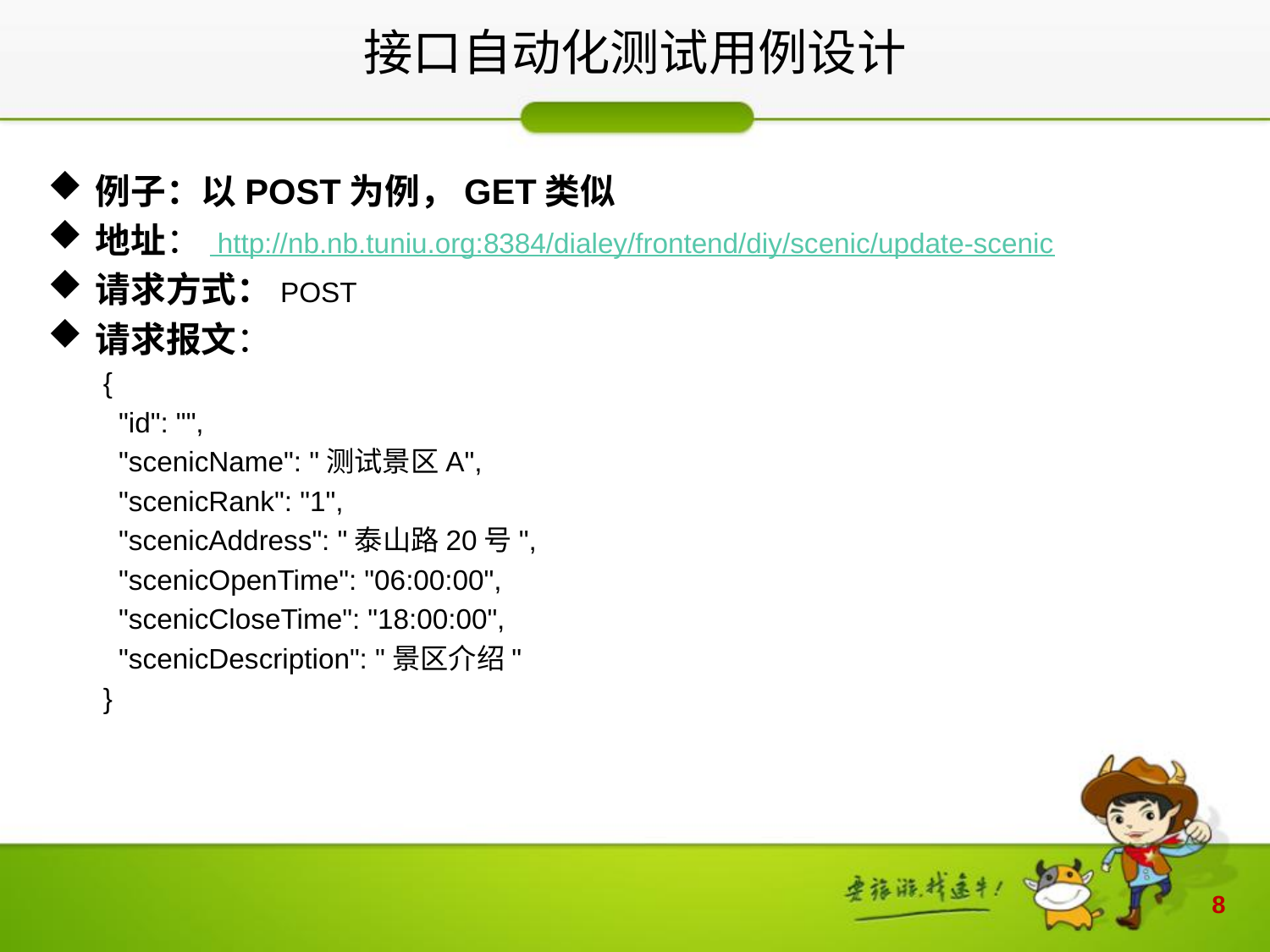

接口自动化测试用例设计
例子：以POST为例，GET类似
地址： http://nb.nb.tuniu.org:8384/dialey/frontend/diy/scenic/update-scenic
请求方式：POST
请求报文：
{
  "id": "",
  "scenicName": "测试景区A",
  "scenicRank": "1",
  "scenicAddress": "泰山路20号",
  "scenicOpenTime": "06:00:00",
  "scenicCloseTime": "18:00:00",
  "scenicDescription": "景区介绍"
}

8